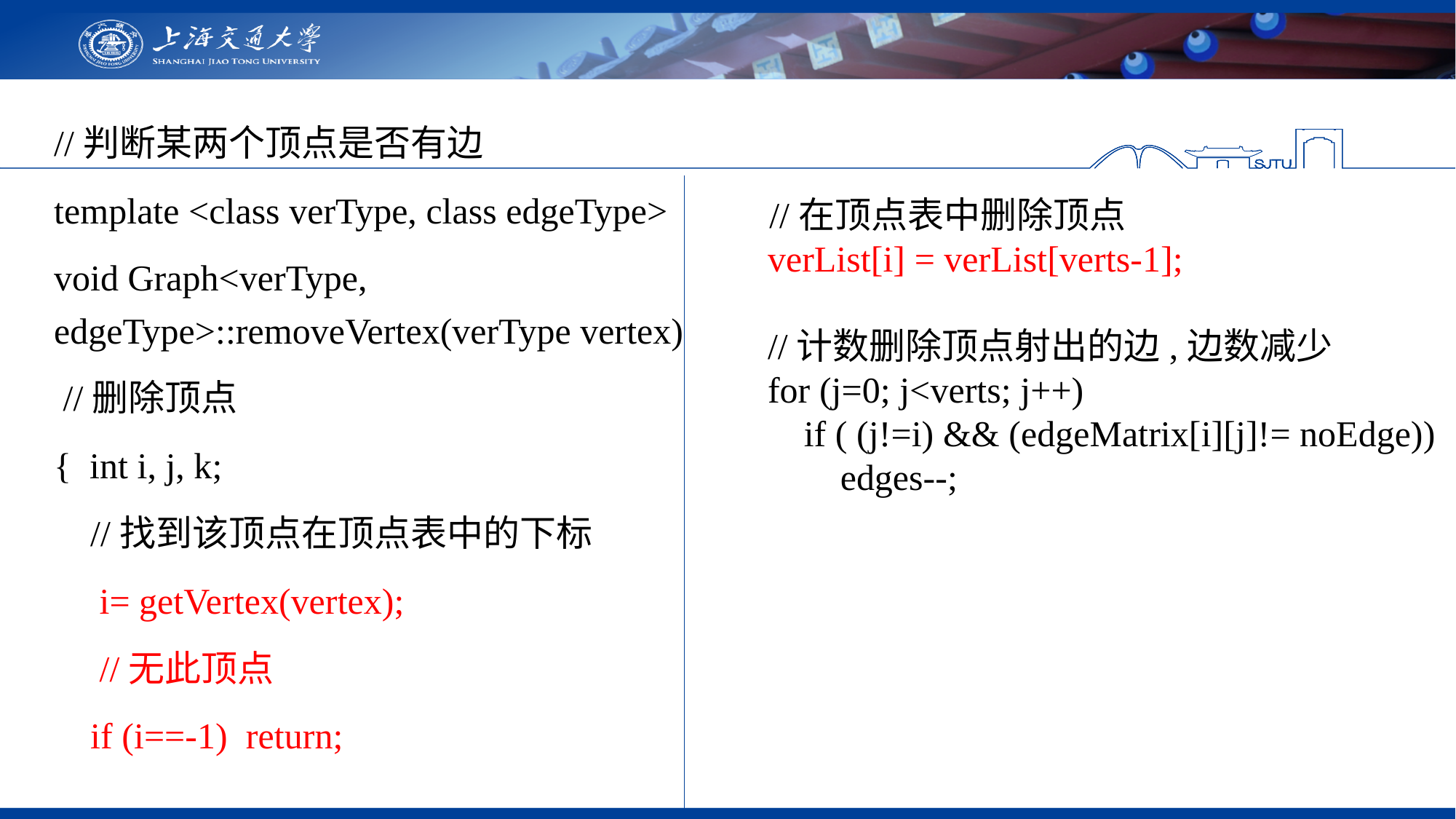

//判断某两个顶点是否有边
template <class verType, class edgeType>
void Graph<verType, edgeType>::removeVertex(verType vertex)
 //删除顶点
{  int i, j, k;
    //找到该顶点在顶点表中的下标
     i= getVertex(vertex);
     //无此顶点
    if (i==-1)  return;

     //在顶点表中删除顶点
    verList[i] = verList[verts-1];

    //计数删除顶点射出的边,边数减少
    for (j=0; j<verts; j++)
        if ( (j!=i) && (edgeMatrix[i][j]!= noEdge))
            edges--;